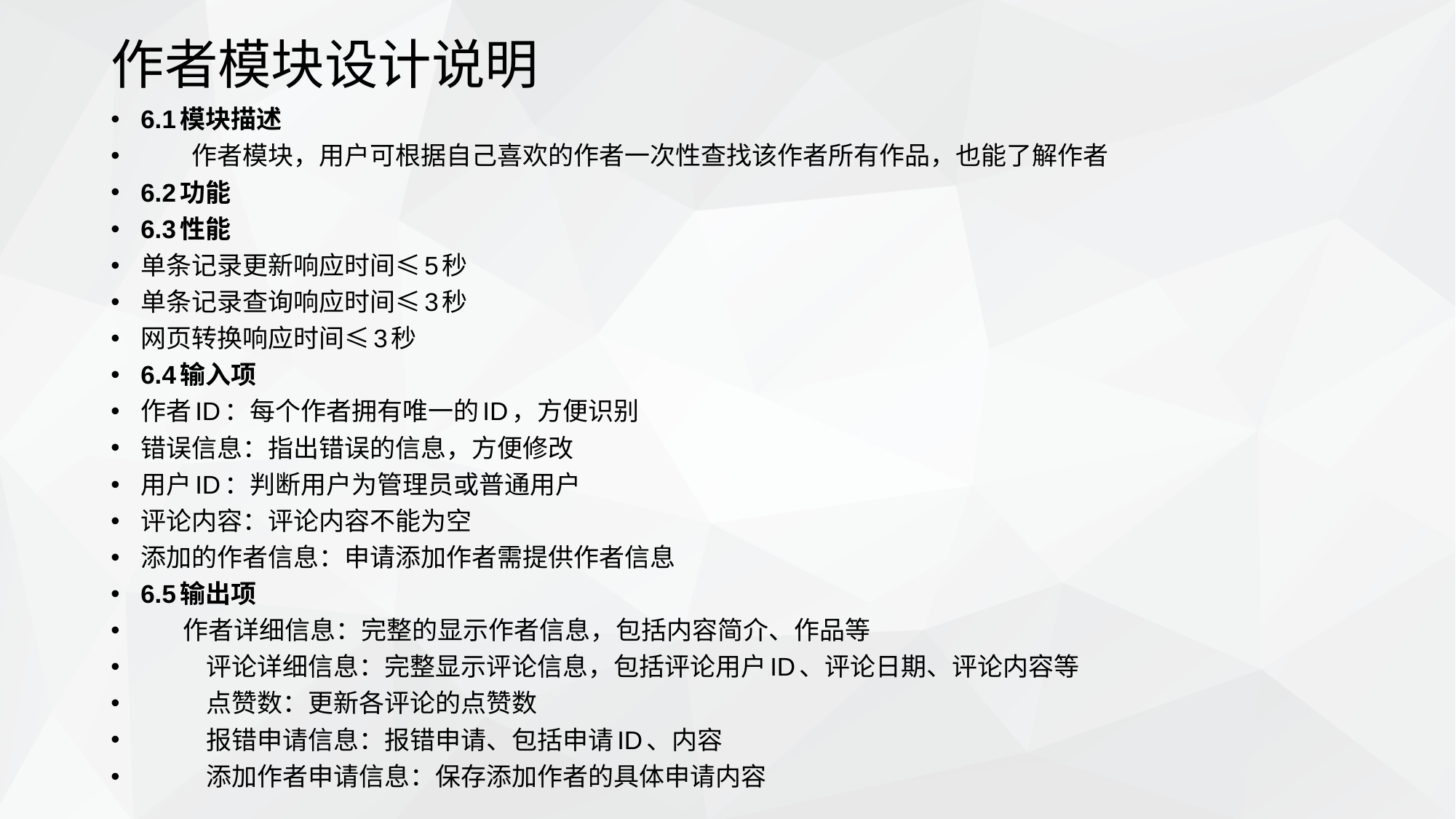

# 作者模块设计说明
6.1模块描述
　　作者模块，用户可根据自己喜欢的作者一次性查找该作者所有作品，也能了解作者
6.2功能
6.3性能
单条记录更新响应时间≤5秒
单条记录查询响应时间≤3秒
网页转换响应时间≤3秒
6.4输入项
作者ID：每个作者拥有唯一的ID，方便识别
错误信息：指出错误的信息，方便修改
用户ID：判断用户为管理员或普通用户
评论内容：评论内容不能为空
添加的作者信息：申请添加作者需提供作者信息
6.5输出项
　   作者详细信息：完整的显示作者信息，包括内容简介、作品等
	评论详细信息：完整显示评论信息，包括评论用户ID、评论日期、评论内容等
	点赞数：更新各评论的点赞数
	报错申请信息：报错申请、包括申请ID、内容
	添加作者申请信息：保存添加作者的具体申请内容